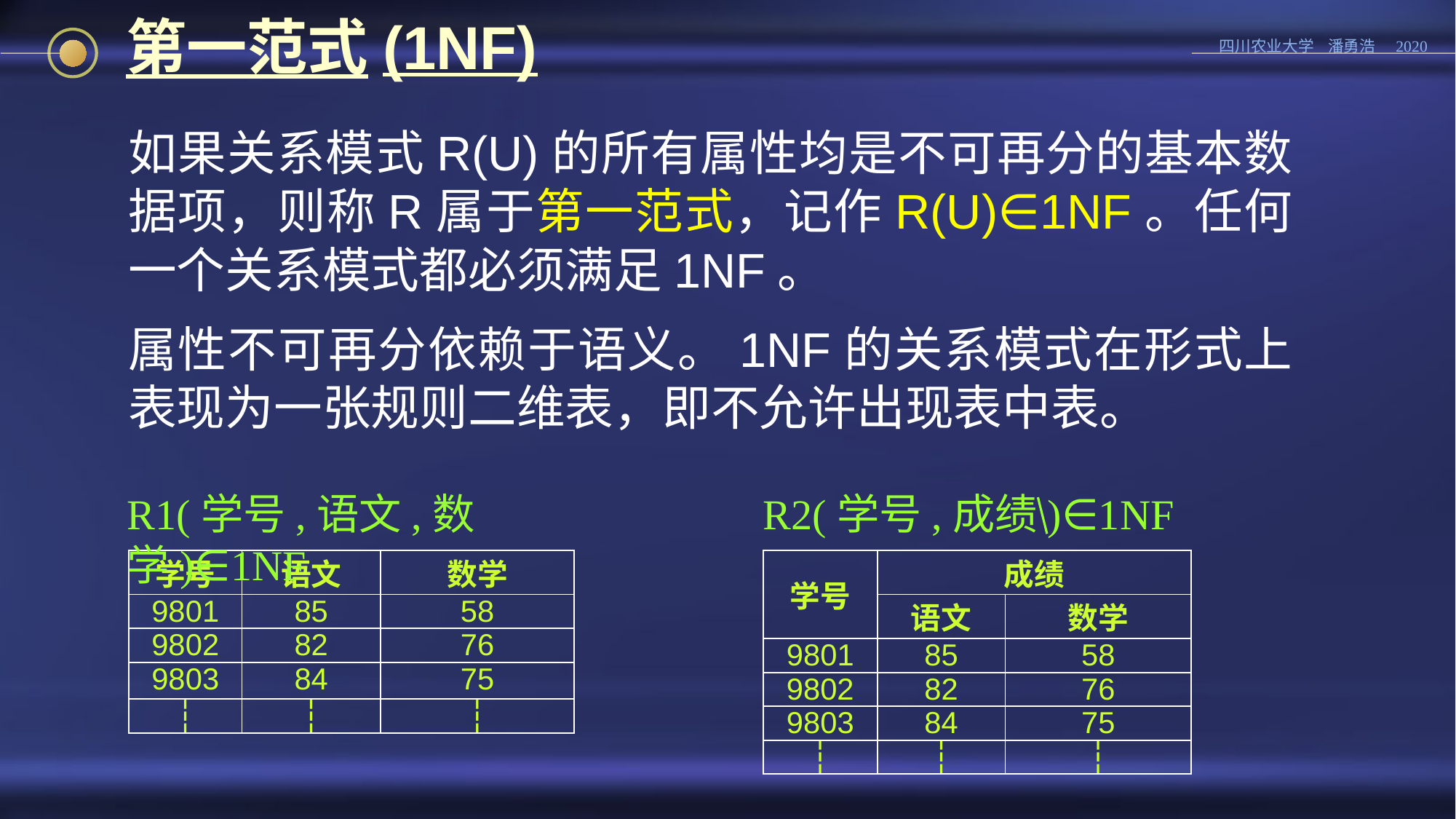

# 第一范式(1NF)
如果关系模式R(U)的所有属性均是不可再分的基本数据项，则称R属于第一范式，记作R(U)∈1NF。任何一个关系模式都必须满足1NF。
属性不可再分依赖于语义。1NF的关系模式在形式上表现为一张规则二维表，即不允许出现表中表。
R1(学号,语文,数学)∈1NF
R2(学号,成绩)∈1NF

| 学号 | 语文 | 数学 |
| --- | --- | --- |
| 9801 | 85 | 58 |
| 9802 | 82 | 76 |
| 9803 | 84 | 75 |
| ┆ | ┆ | ┆ |
| 学号 | 成绩 |  |
| --- | --- | --- |
|  | 语文 | 数学 |
| 9801 | 85 | 58 |
| 9802 | 82 | 76 |
| 9803 | 84 | 75 |
| ┆ | ┆ | ┆ |